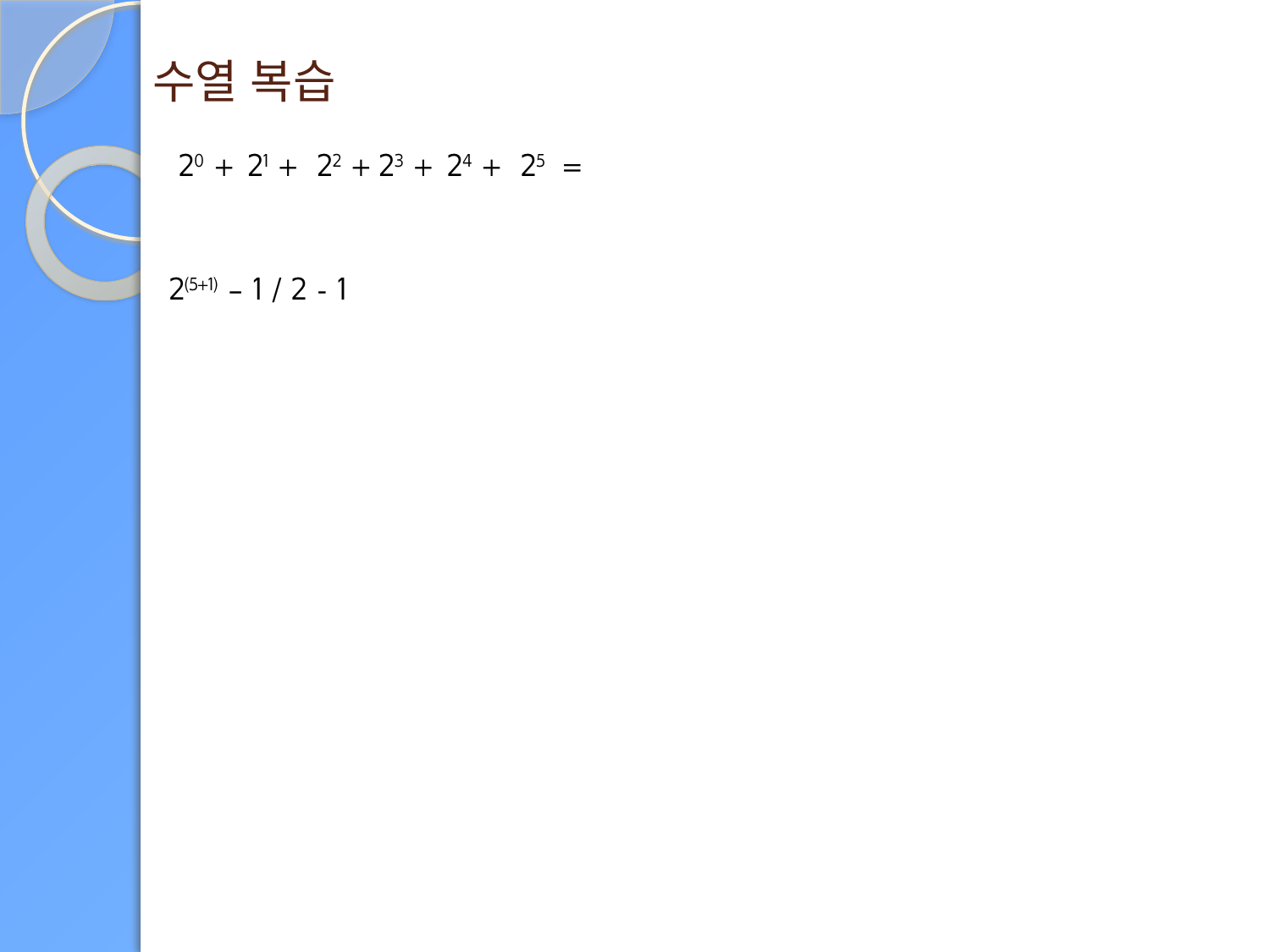

# 수열 복습
 20  +  21  +   22  + 23  +  24  +   25   =

2(5+1) – 1 / 2 - 1